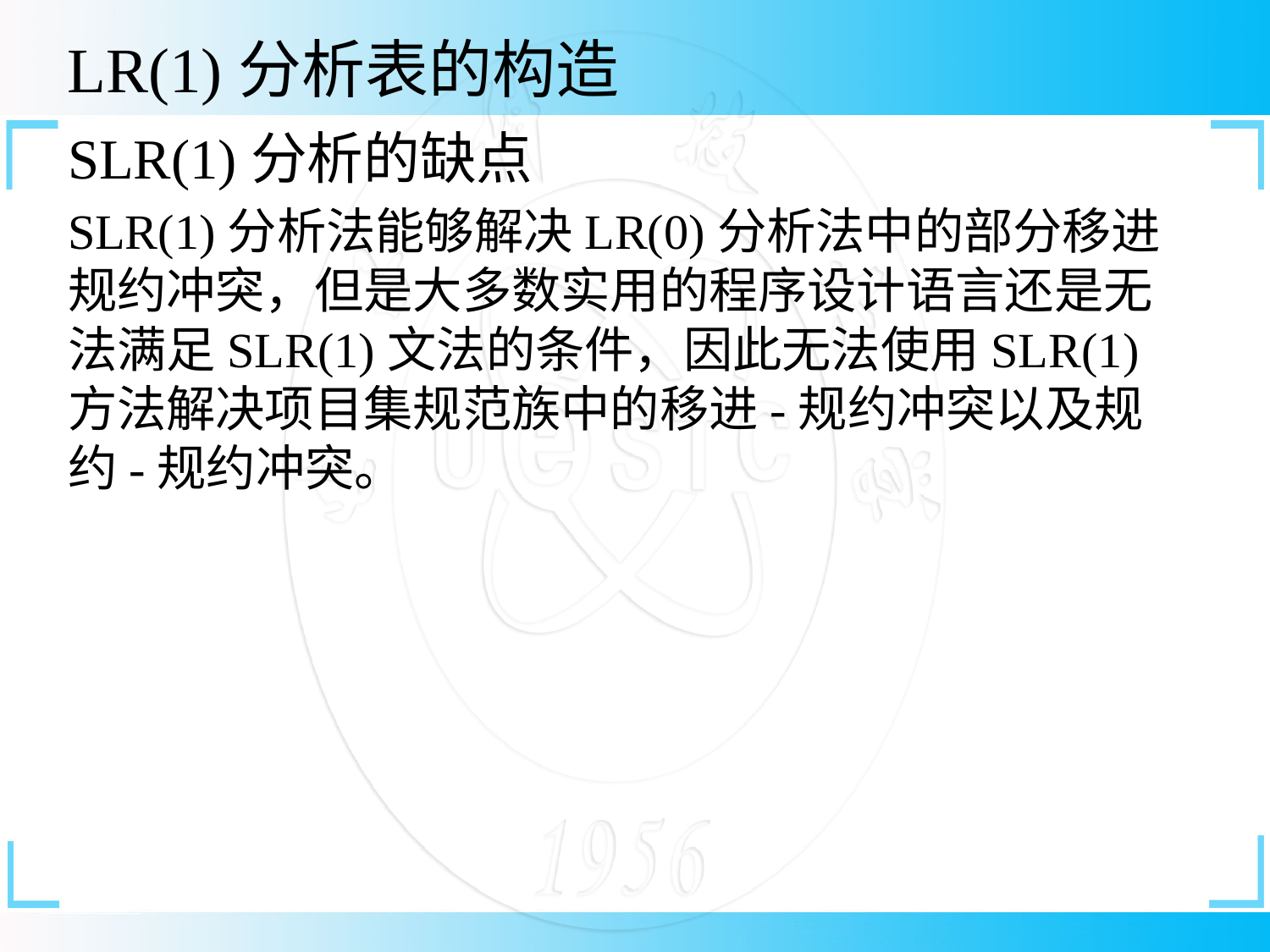

LR(1)分析表的构造
SLR(1)分析的缺点
SLR(1)分析法能够解决LR(0)分析法中的部分移进规约冲突，但是大多数实用的程序设计语言还是无法满足SLR(1)文法的条件，因此无法使用SLR(1)方法解决项目集规范族中的移进-规约冲突以及规约-规约冲突。